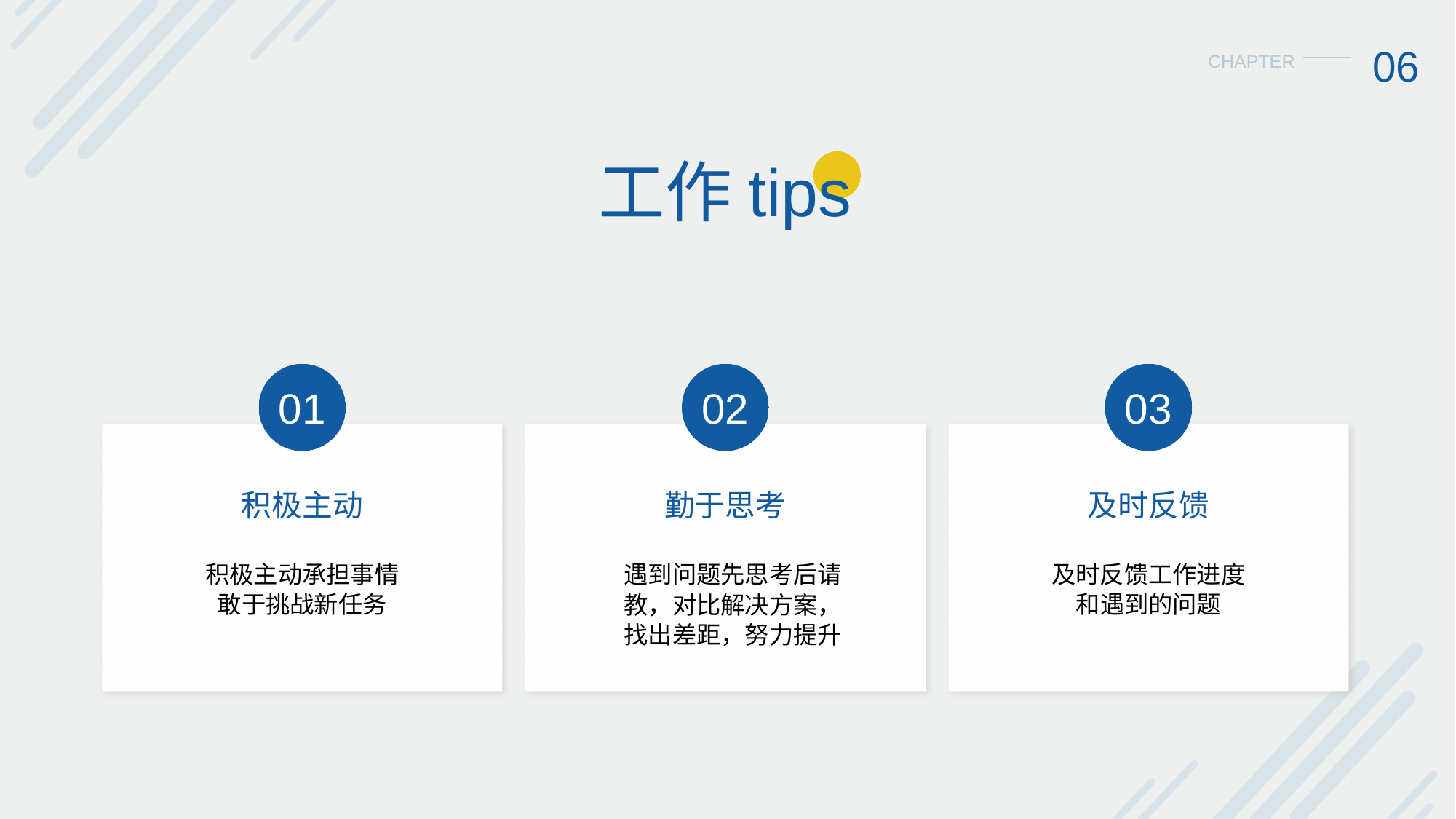

06
CHAPTER
工作tips

01
02
03
1
1
1

积极主动
勤于思考
及时反馈
积极主动承担事情敢于挑战新任务
及时反馈工作进度和遇到的问题
遇到问题先思考后请教，对比解决方案，找出差距，努力提升